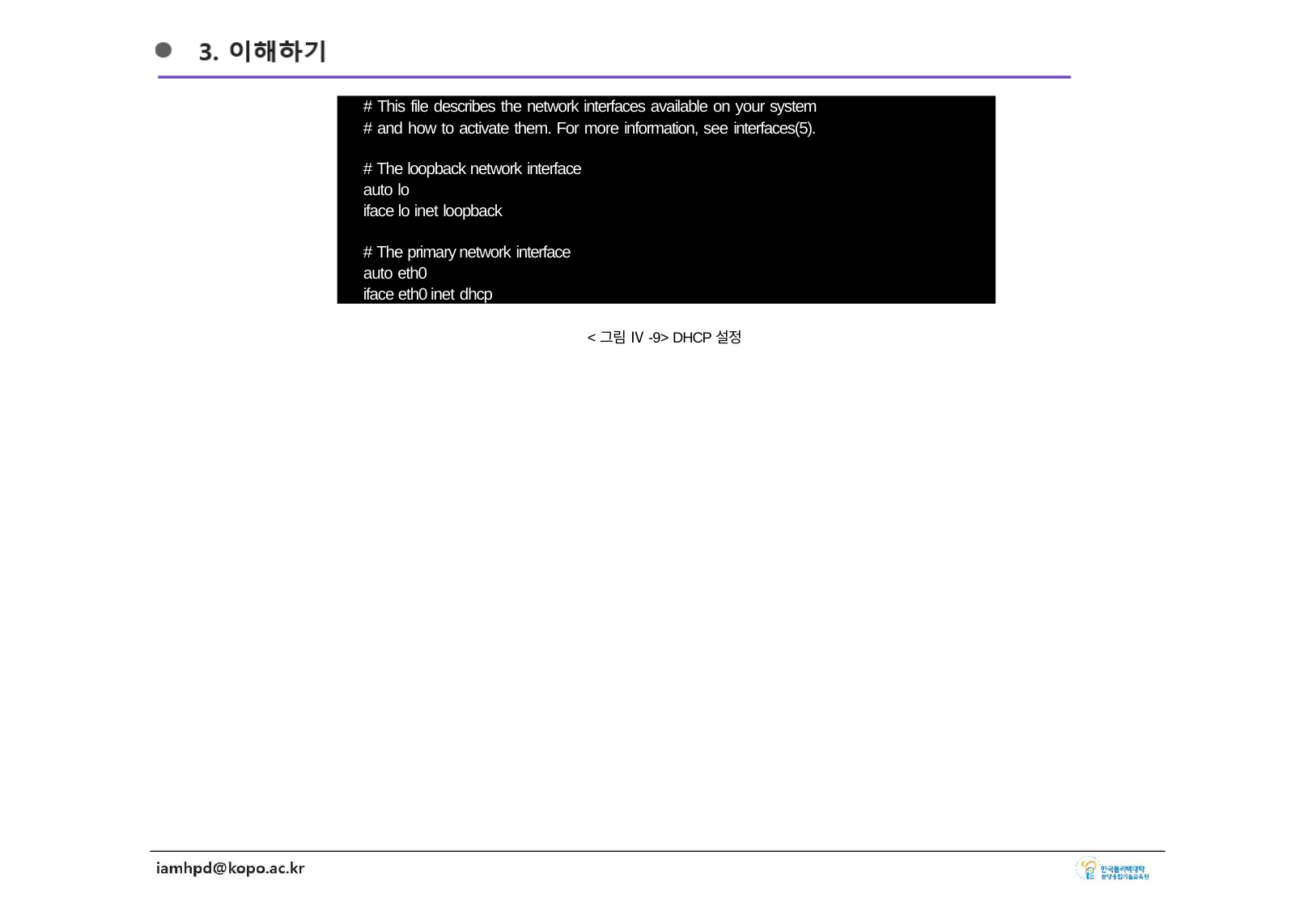

# This file describes the network interfaces available on your system
# and how to activate them. For more information, see interfaces(5).

# The loopback network interface  auto lo
iface lo inet loopback

# The primary network interface  auto eth0
iface eth0 inet dhcp
<그림 Ⅳ-9> DHCP설정